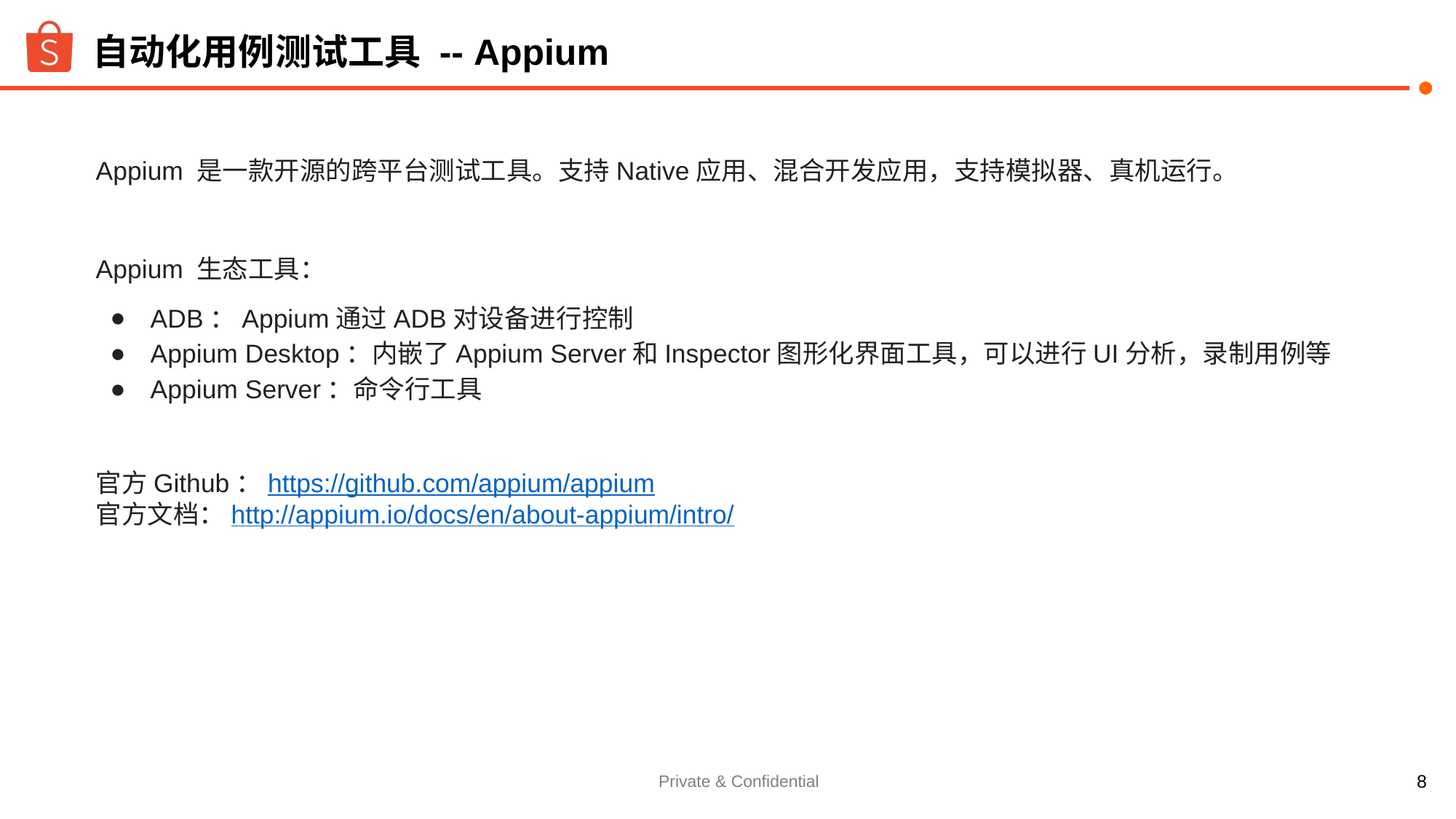

# 自动化用例测试工具 -- Appium
Appium 是一款开源的跨平台测试工具。支持Native应用、混合开发应用，支持模拟器、真机运行。

Appium 生态工具：
ADB：Appium通过ADB对设备进行控制
Appium Desktop：内嵌了Appium Server和Inspector图形化界面工具，可以进行UI分析，录制用例等
Appium Server：命令行工具

官方Github：https://github.com/appium/appium
官方文档：http://appium.io/docs/en/about-appium/intro/

8